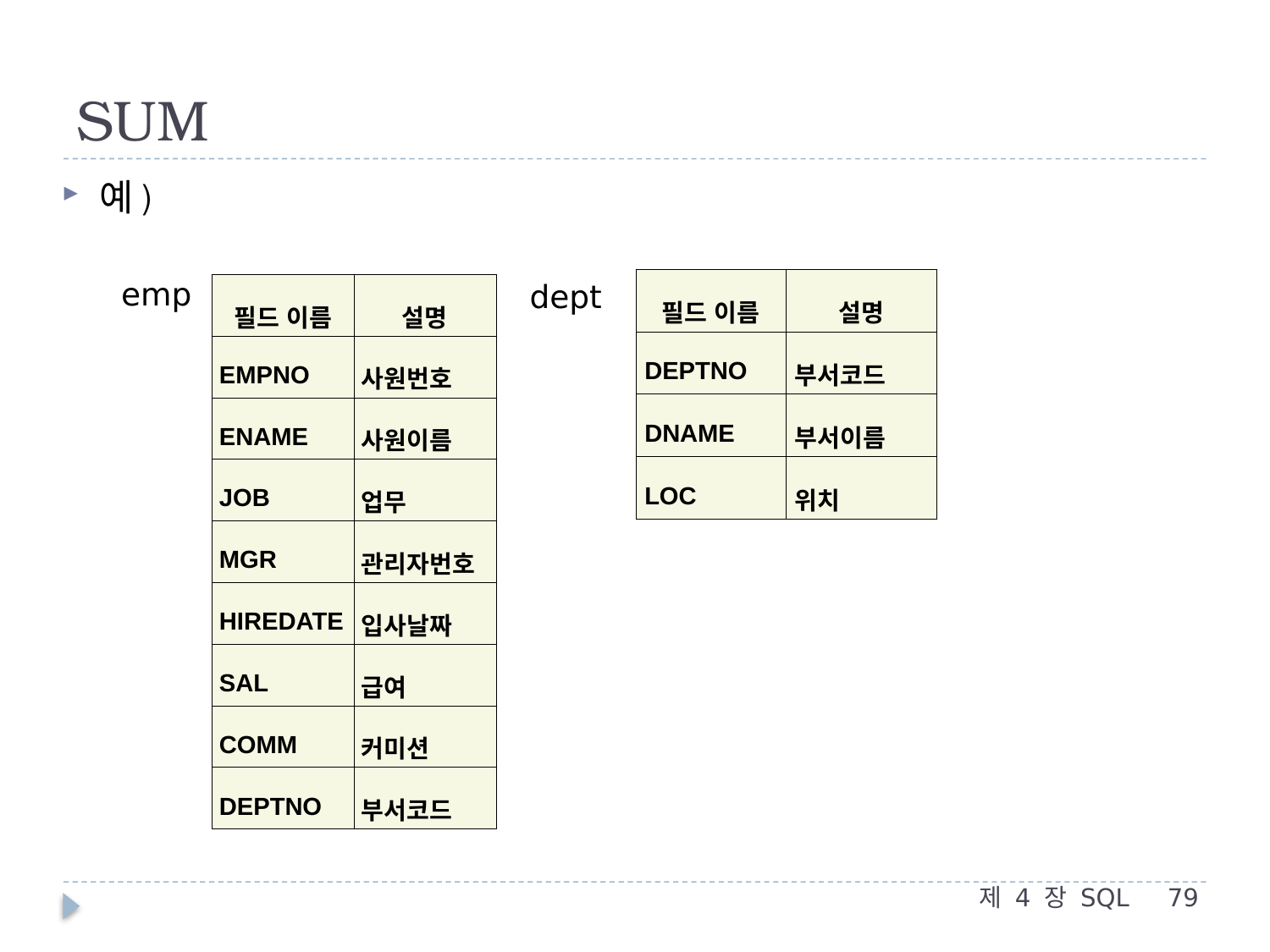

# SUM
예)

emp
| 필드 이름 | 설명 |
| --- | --- |
| DEPTNO | 부서코드 |
| DNAME | 부서이름 |
| LOC | 위치 |
dept
| 필드 이름 | 설명 |
| --- | --- |
| EMPNO | 사원번호 |
| ENAME | 사원이름 |
| JOB | 업무 |
| MGR | 관리자번호 |
| HIREDATE | 입사날짜 |
| SAL | 급여 |
| COMM | 커미션 |
| DEPTNO | 부서코드 |
제 4 장 SQL
79